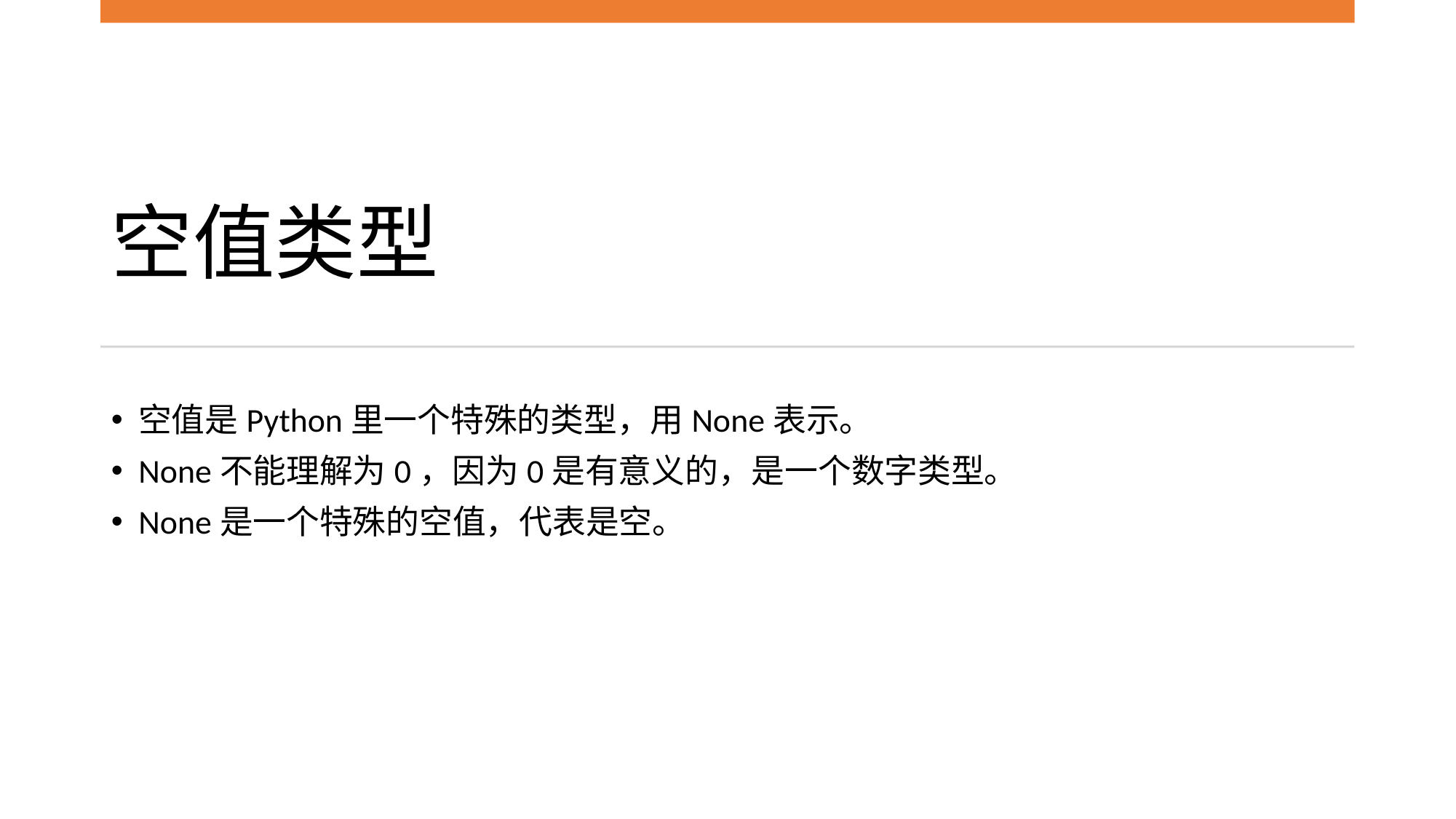

# 空值类型

空值是Python里一个特殊的类型，用None表示。
None不能理解为0，因为0是有意义的，是一个数字类型。
None是一个特殊的空值，代表是空。